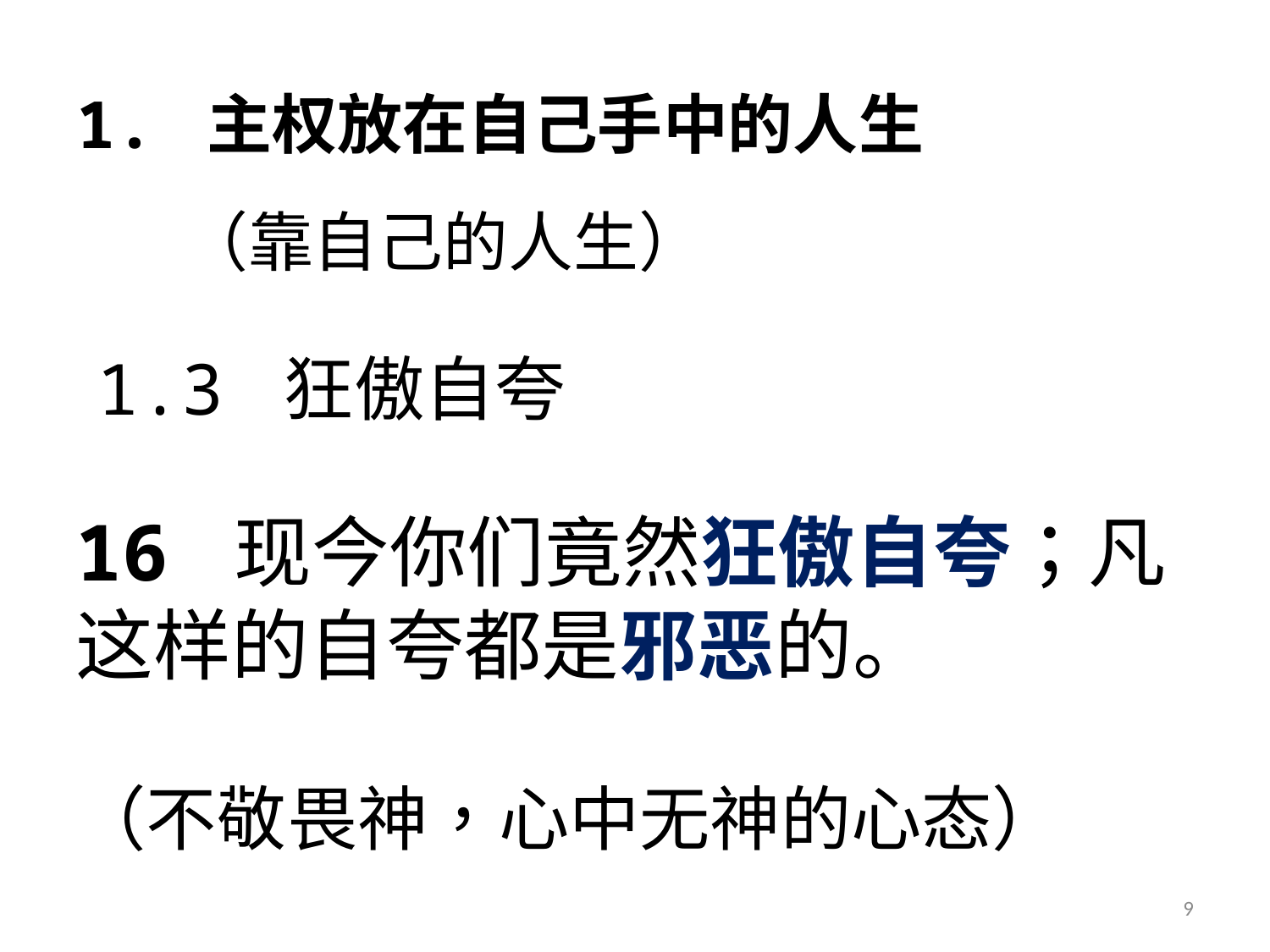

# 1. 主权放在自己手中的人生 （靠自己的人生）
1.3 狂傲自夸
16 现今你们竟然狂傲自夸；凡这样的自夸都是邪恶的。

（不敬畏神，心中无神的心态）
9